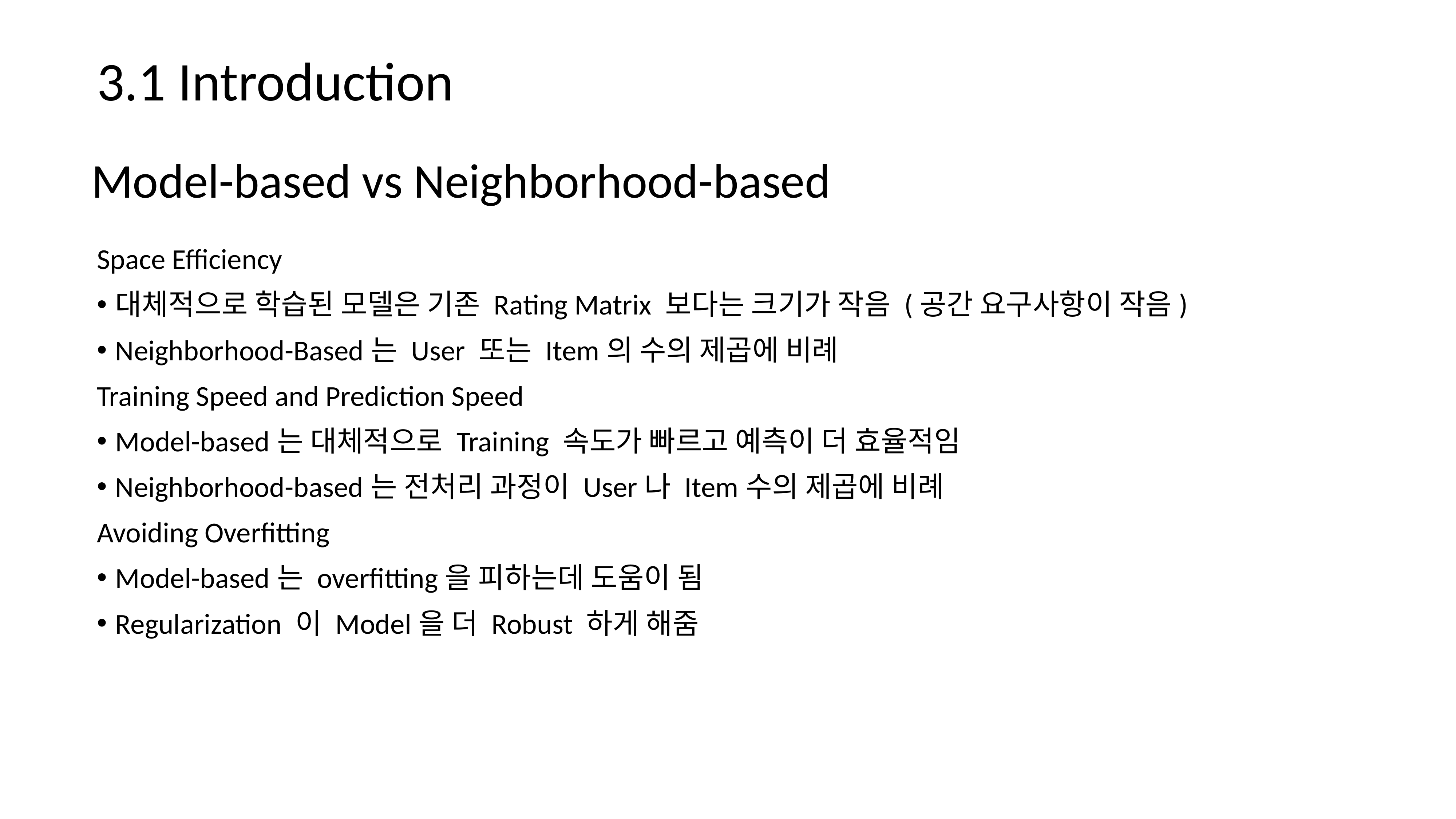

3.1 Introduction
# Model-based vs Neighborhood-based
Space Efficiency
대체적으로 학습된 모델은 기존 Rating Matrix 보다는 크기가 작음 (공간 요구사항이 작음)
Neighborhood-Based는 User 또는 Item의 수의 제곱에 비례
Training Speed and Prediction Speed
Model-based는 대체적으로 Training 속도가 빠르고 예측이 더 효율적임
Neighborhood-based는 전처리 과정이 User나 Item수의 제곱에 비례
Avoiding Overfitting
Model-based는 overfitting을 피하는데 도움이 됨
Regularization 이 Model을 더 Robust 하게 해줌